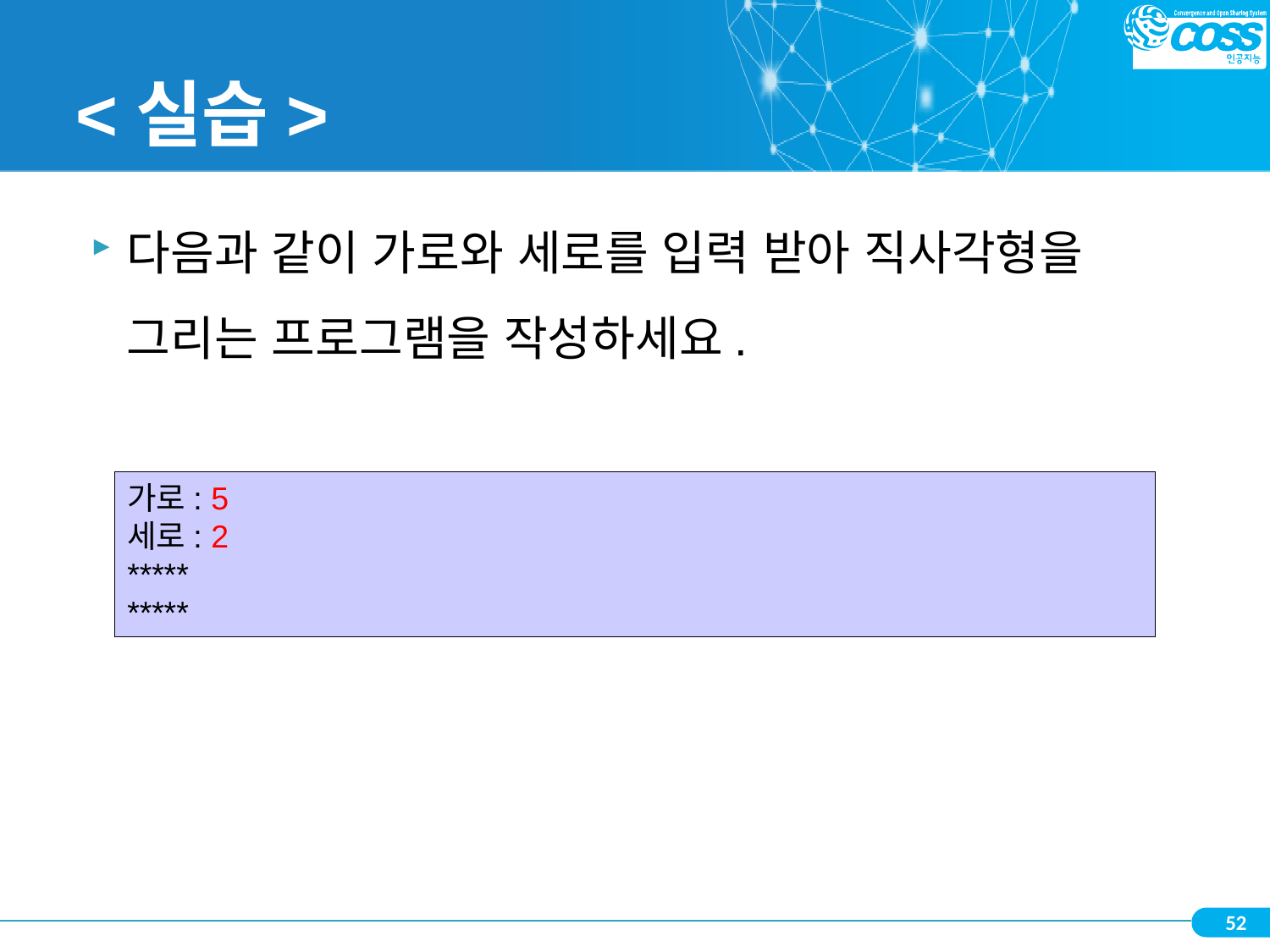

# <실습>
다음과 같이 가로와 세로를 입력 받아 직사각형을 그리는 프로그램을 작성하세요.
가로: 5
세로: 2
*****
*****